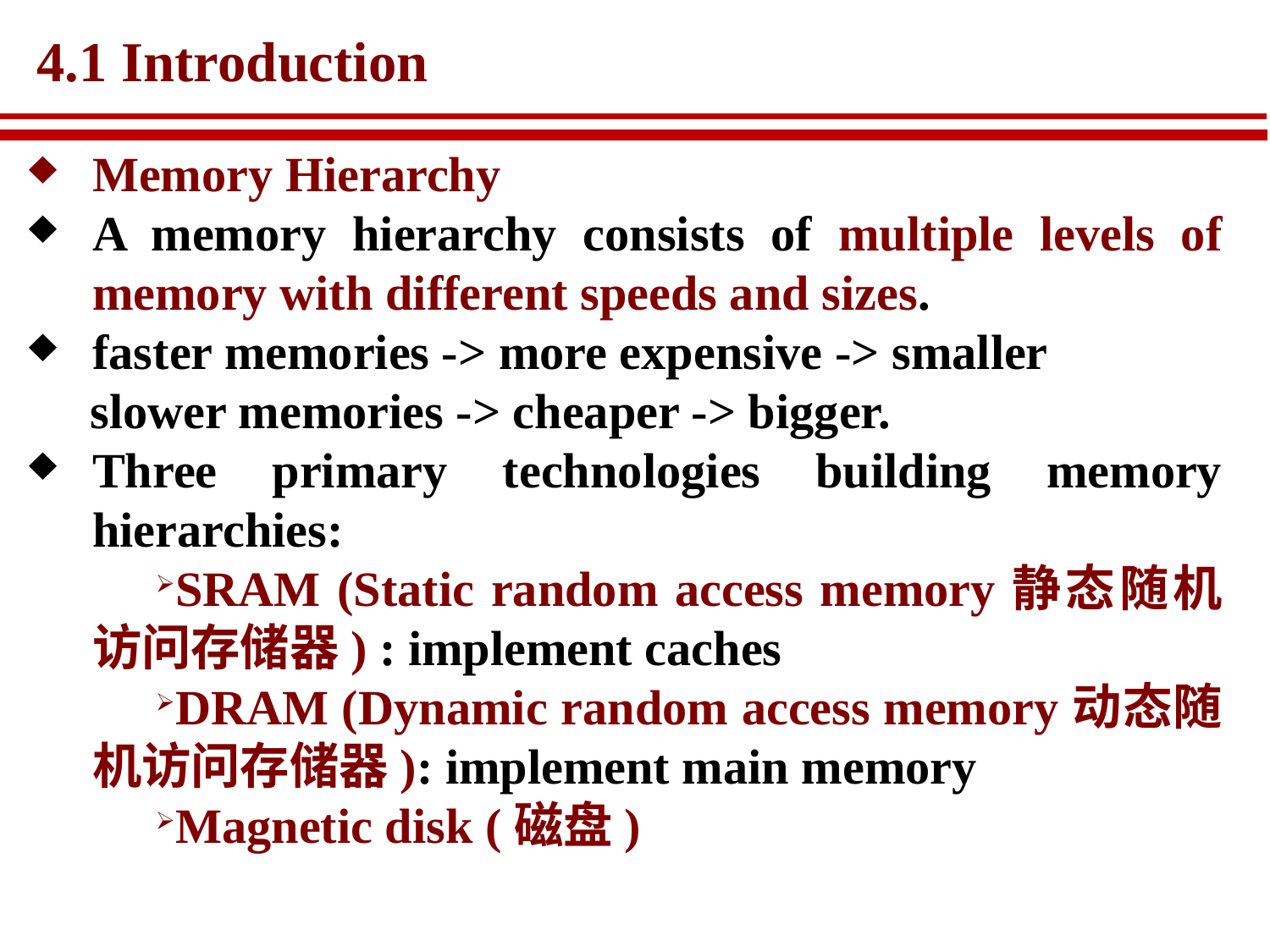

# 4.1 Introduction
Memory Hierarchy
A memory hierarchy consists of multiple levels of memory with different speeds and sizes.
faster memories -> more expensive -> smaller
     slower memories -> cheaper -> bigger.
Three primary technologies building memory hierarchies:
SRAM (Static random access memory静态随机访问存储器) : implement caches
DRAM (Dynamic random access memory动态随机访问存储器): implement main memory
Magnetic disk (磁盘)